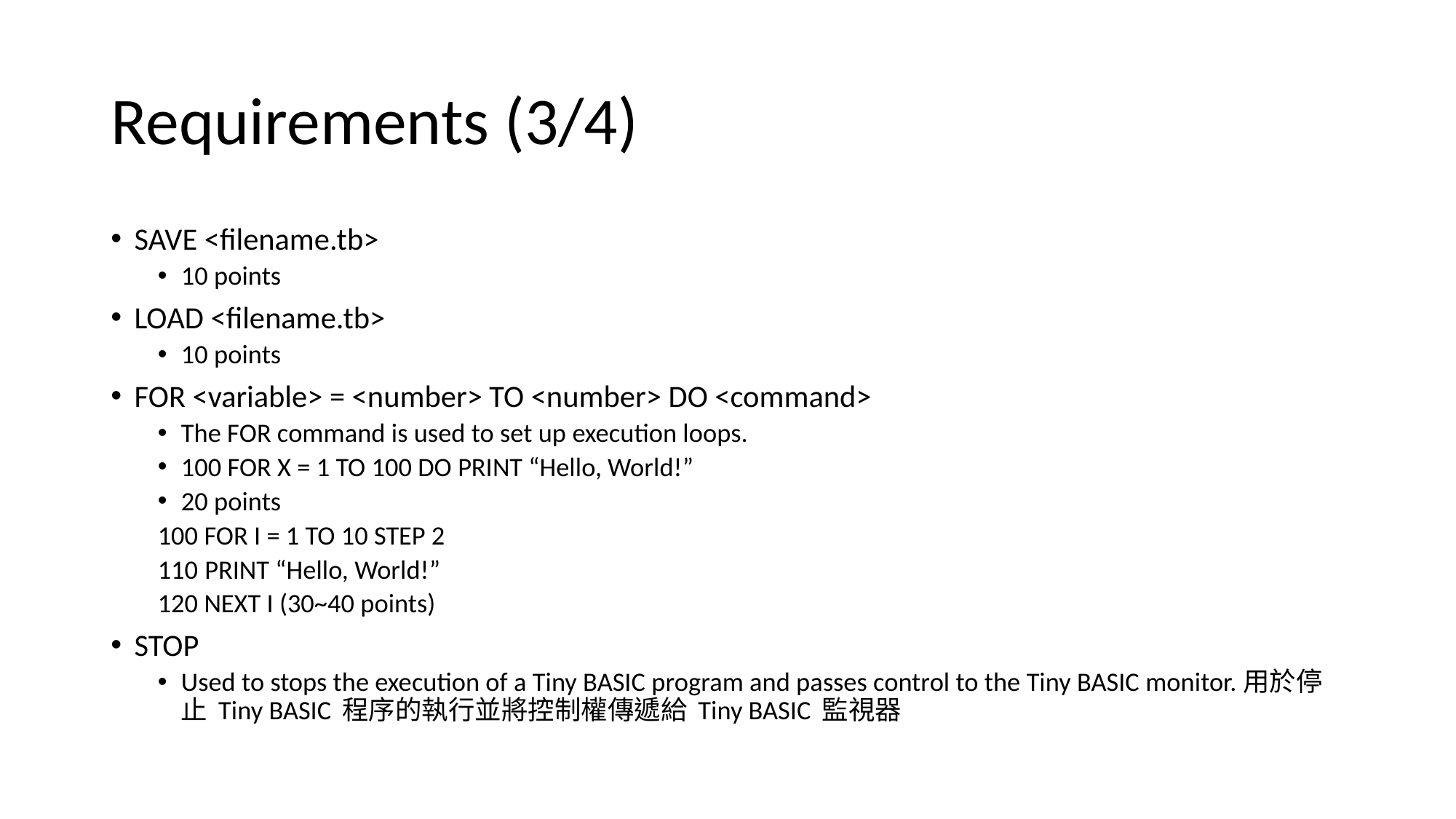

# Requirements (3/4)
SAVE <filename.tb>
10 points
LOAD <filename.tb>
10 points
FOR <variable> = <number> TO <number> DO <command>
The FOR command is used to set up execution loops.
100 FOR X = 1 TO 100 DO PRINT “Hello, World!”
20 points
100 FOR I = 1 TO 10 STEP 2
PRINT “Hello, World!”
120 NEXT I (30~40 points)
STOP
Used to stops the execution of a Tiny BASIC program and passes control to the Tiny BASIC monitor.用於停止 Tiny BASIC 程序的執行並將控制權傳遞給 Tiny BASIC 監視器